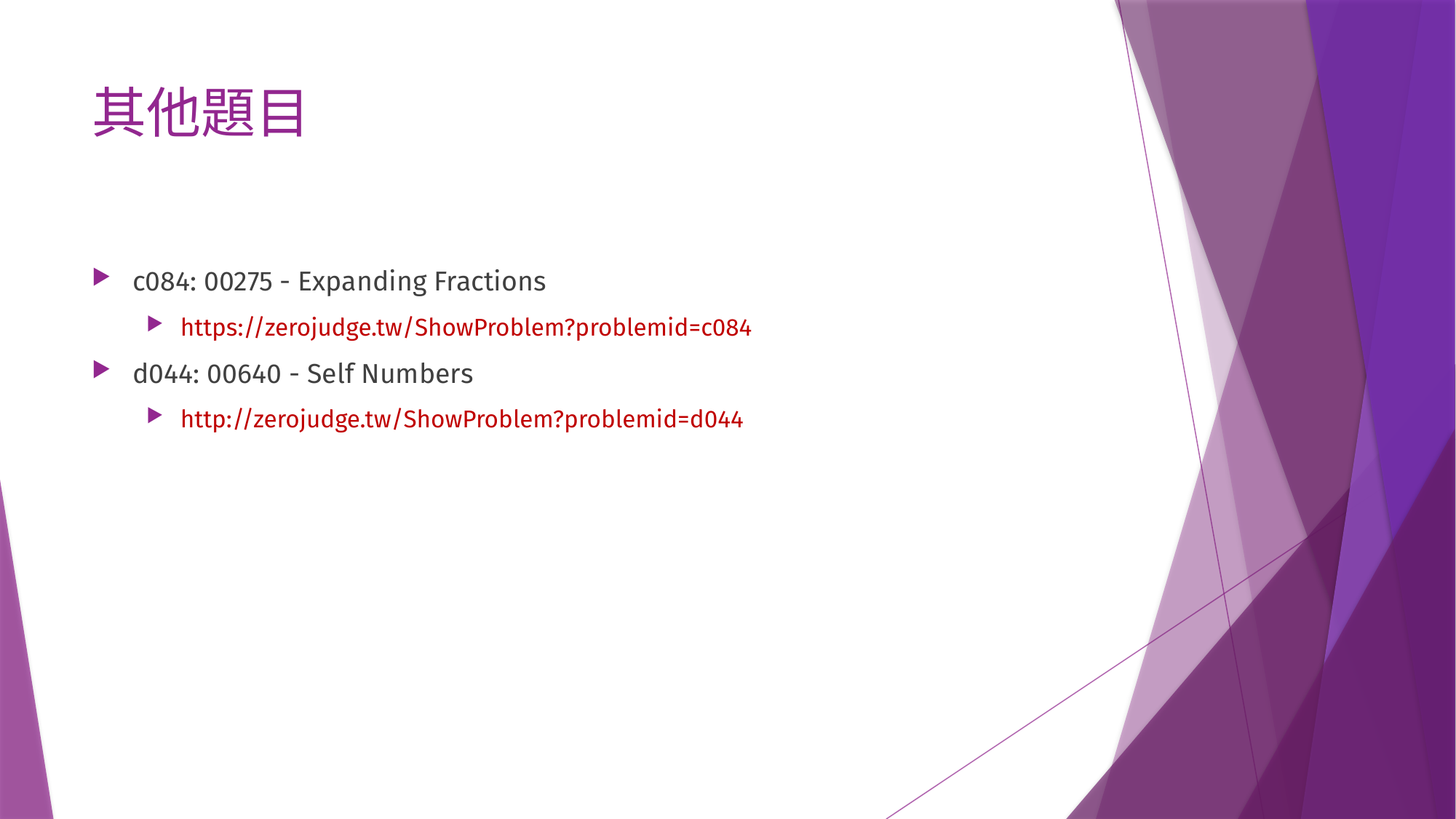

# 其他題目
c084: 00275 - Expanding Fractions
https://zerojudge.tw/ShowProblem?problemid=c084
d044: 00640 - Self Numbers
http://zerojudge.tw/ShowProblem?problemid=d044